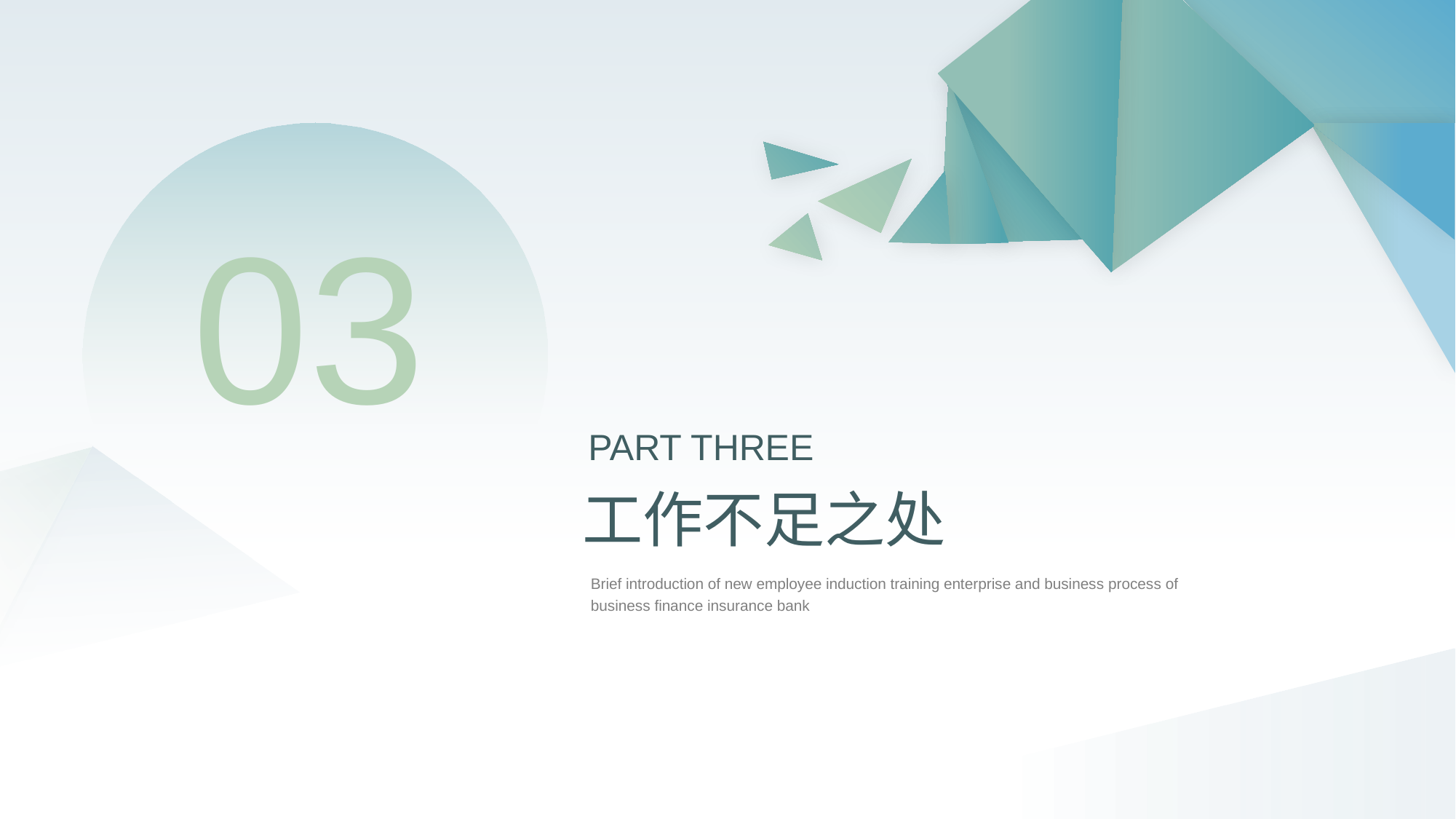

03

PART THREE
工作不足之处
Brief introduction of new employee induction training enterprise and business process of business finance insurance bank